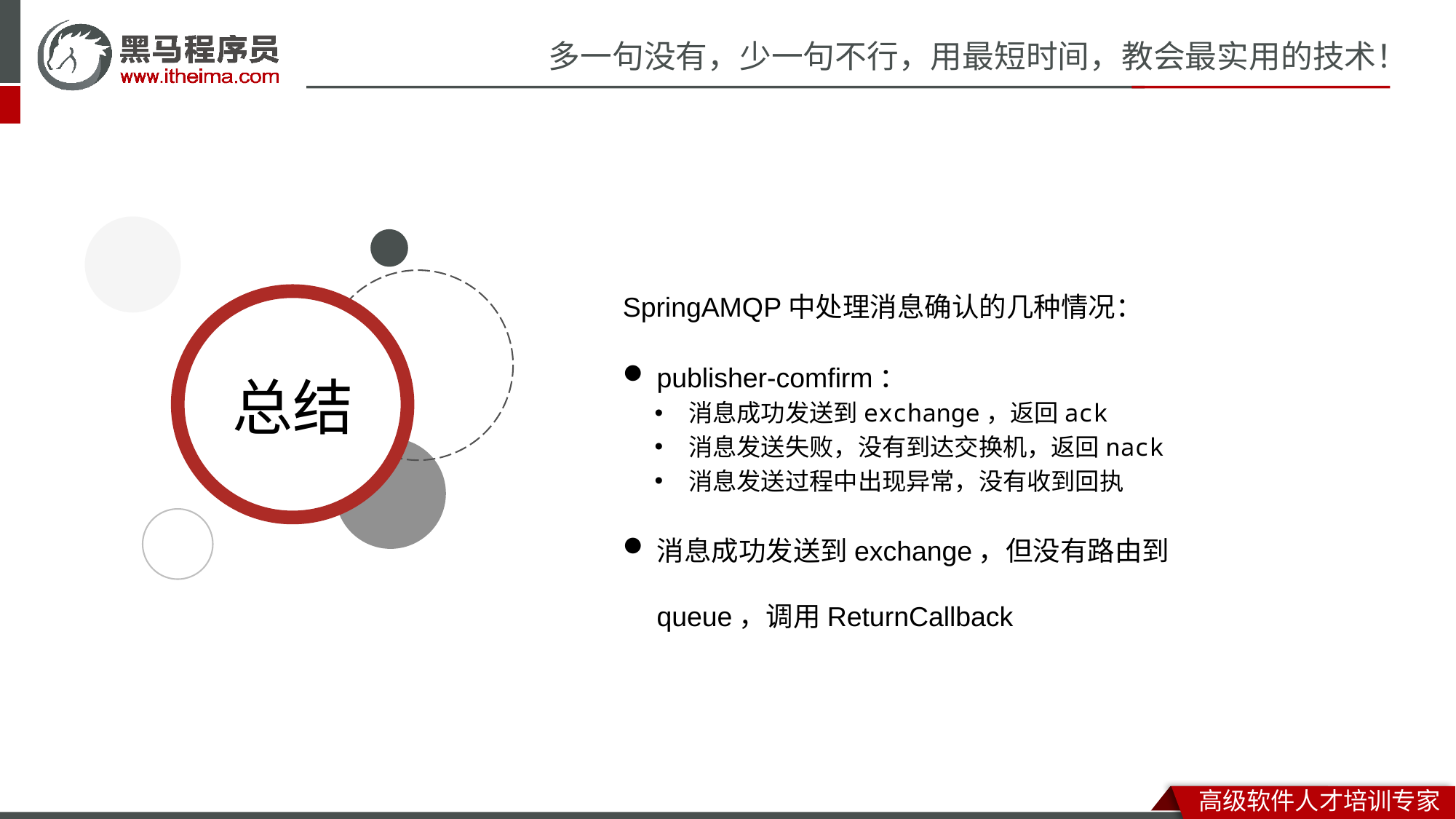

SpringAMQP中处理消息确认的几种情况：
publisher-comfirm：
消息成功发送到exchange，返回ack
消息发送失败，没有到达交换机，返回nack
消息发送过程中出现异常，没有收到回执
消息成功发送到exchange，但没有路由到queue，调用ReturnCallback